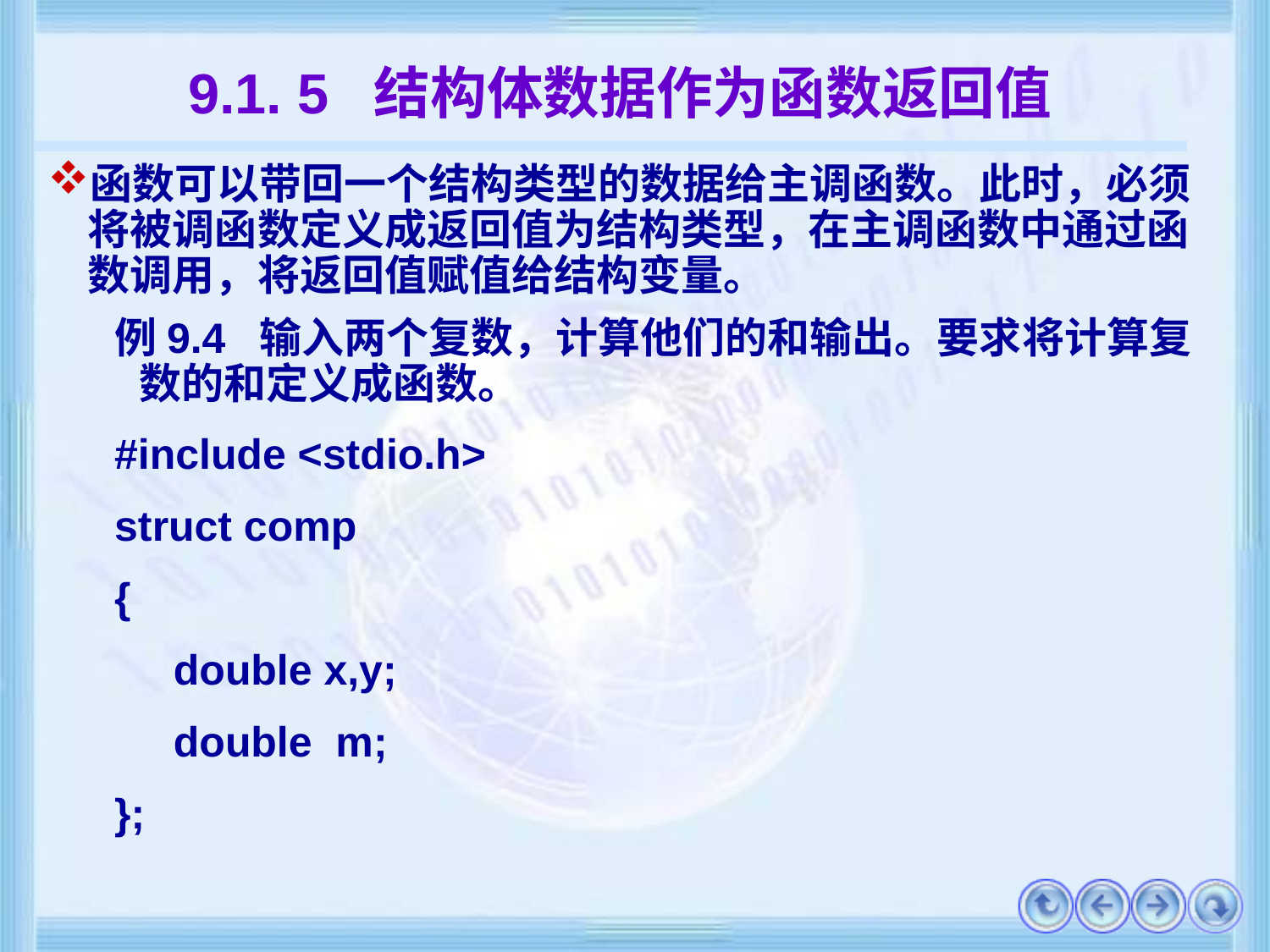

# 9.1. 5  结构体数据作为函数返回值
函数可以带回一个结构类型的数据给主调函数。此时，必须将被调函数定义成返回值为结构类型，在主调函数中通过函数调用，将返回值赋值给结构变量。
例9.4  输入两个复数，计算他们的和输出。要求将计算复数的和定义成函数。
#include <stdio.h>
struct comp
{
     double x,y;
     double  m;
};